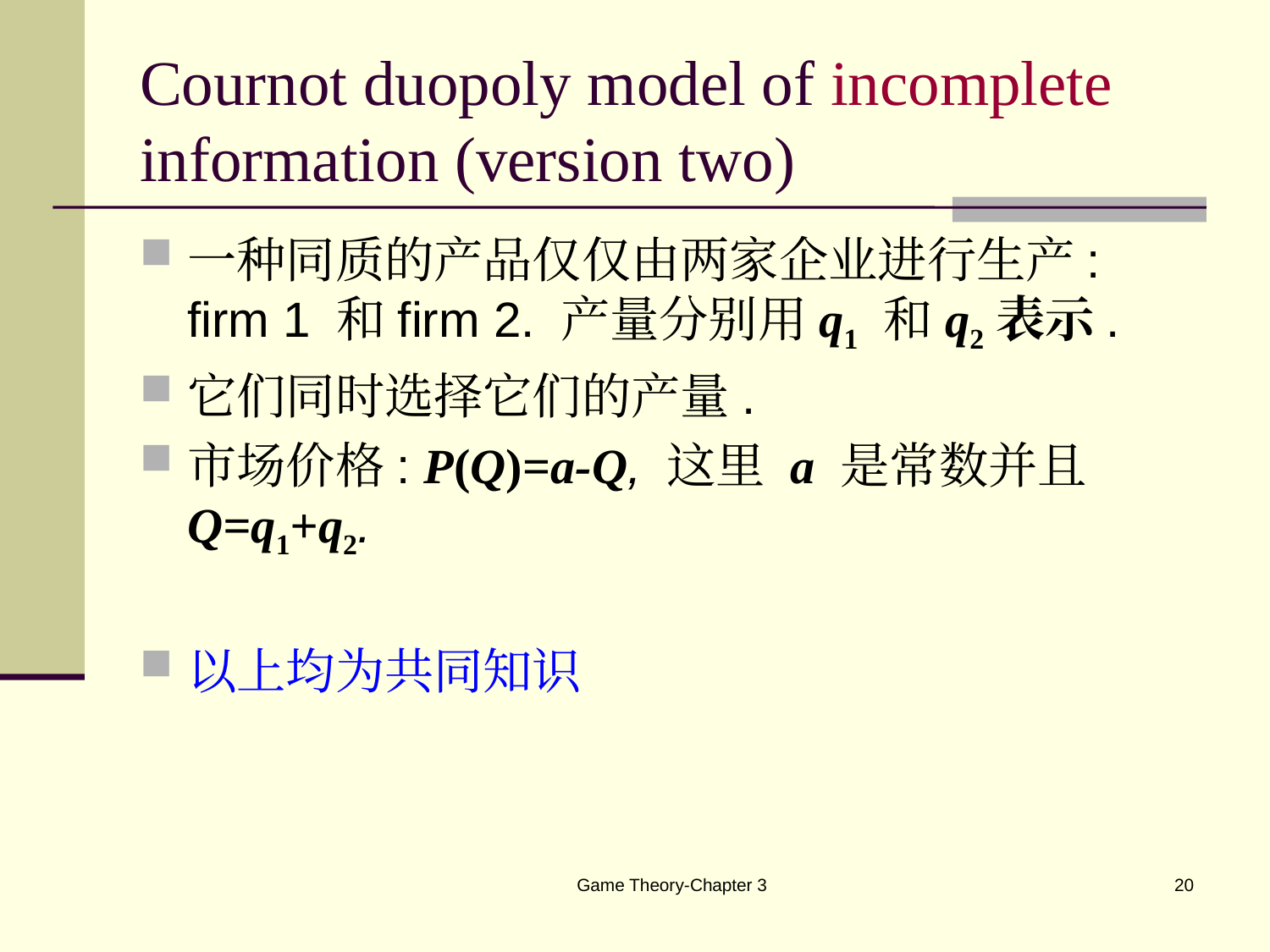

# Cournot duopoly model of incomplete information (version two)
一种同质的产品仅仅由两家企业进行生产: firm 1 和firm 2. 产量分别用q1 和q2表示.
它们同时选择它们的产量.
市场价格: P(Q)=a-Q, 这里 a 是常数并且 Q=q1+q2.

以上均为共同知识
Game Theory-Chapter 3
20